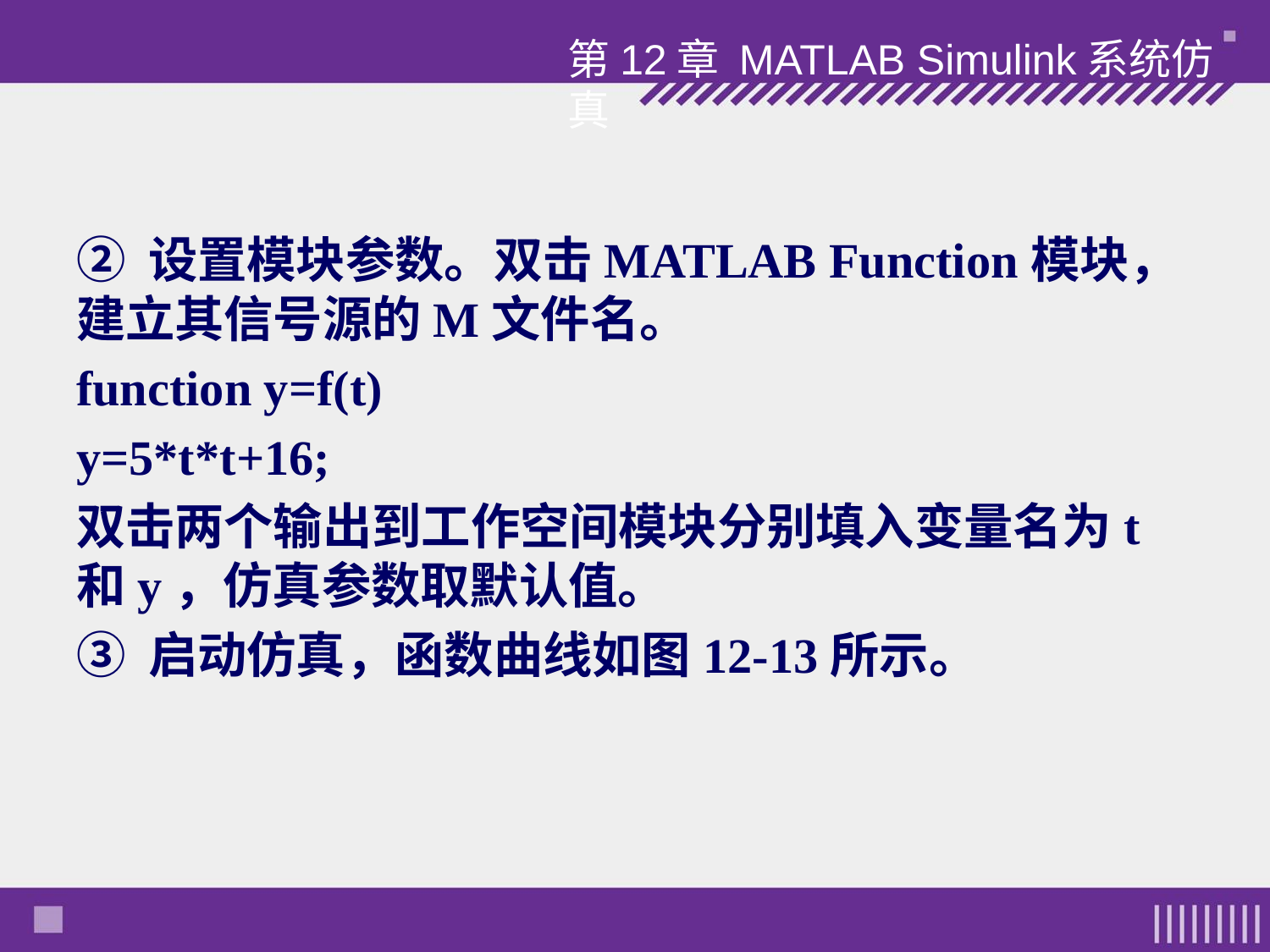

第12章 MATLAB Simulink系统仿真
② 设置模块参数。双击MATLAB Function模块，建立其信号源的M文件名。
function y=f(t)
y=5*t*t+16;
双击两个输出到工作空间模块分别填入变量名为t和y，仿真参数取默认值。
③ 启动仿真，函数曲线如图12-13所示。